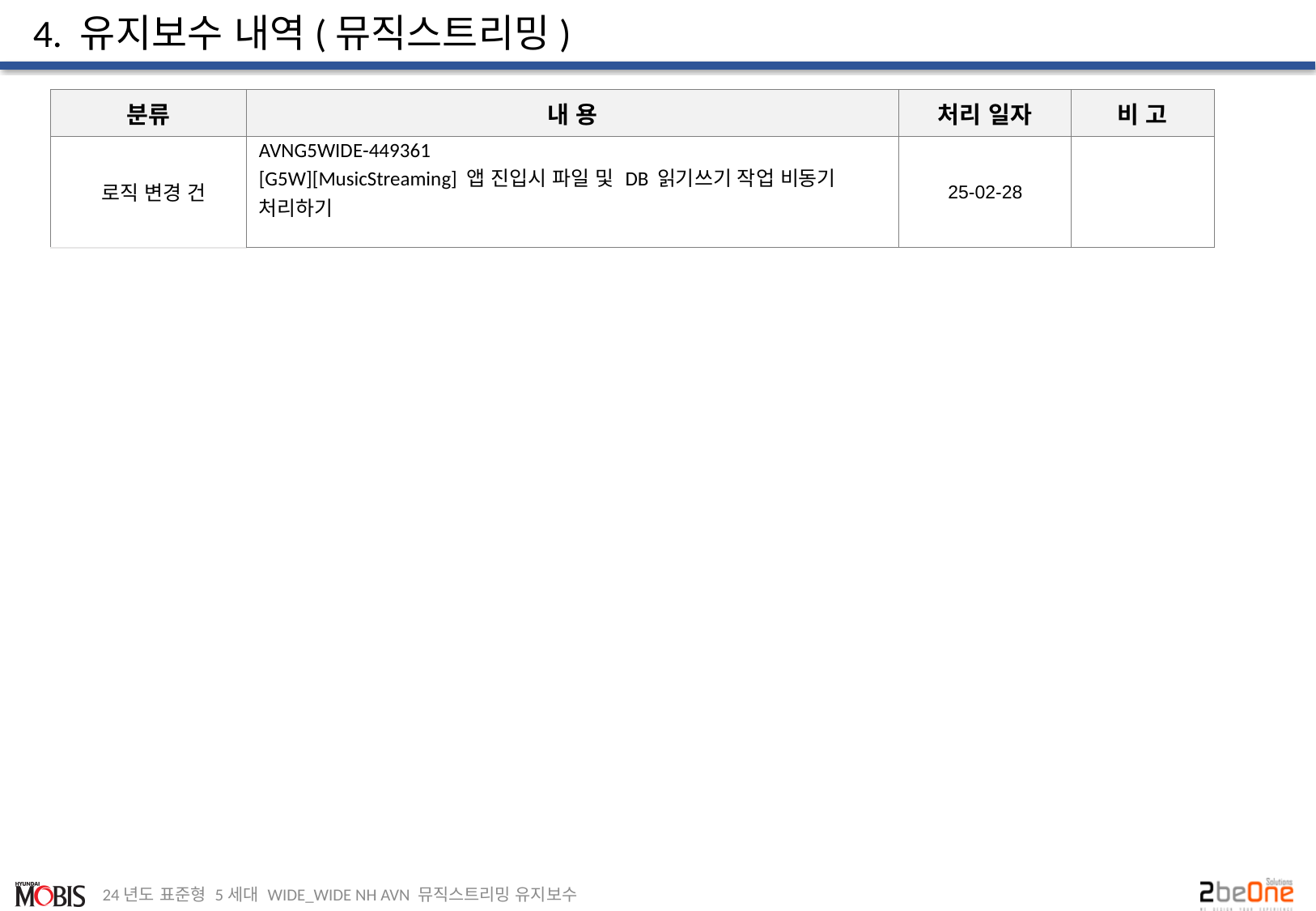

# 4. 유지보수 내역(뮤직스트리밍)
| 분류 | 내 용 | 처리 일자 | 비 고 |
| --- | --- | --- | --- |
| 로직 변경 건 | AVNG5WIDE-449361 [G5W][MusicStreaming] 앱 진입시 파일 및 DB 읽기쓰기 작업 비동기 처리하기 | 25-02-28 |  |
24년도 표준형 5세대 WIDE_WIDE NH AVN 뮤직스트리밍 유지보수